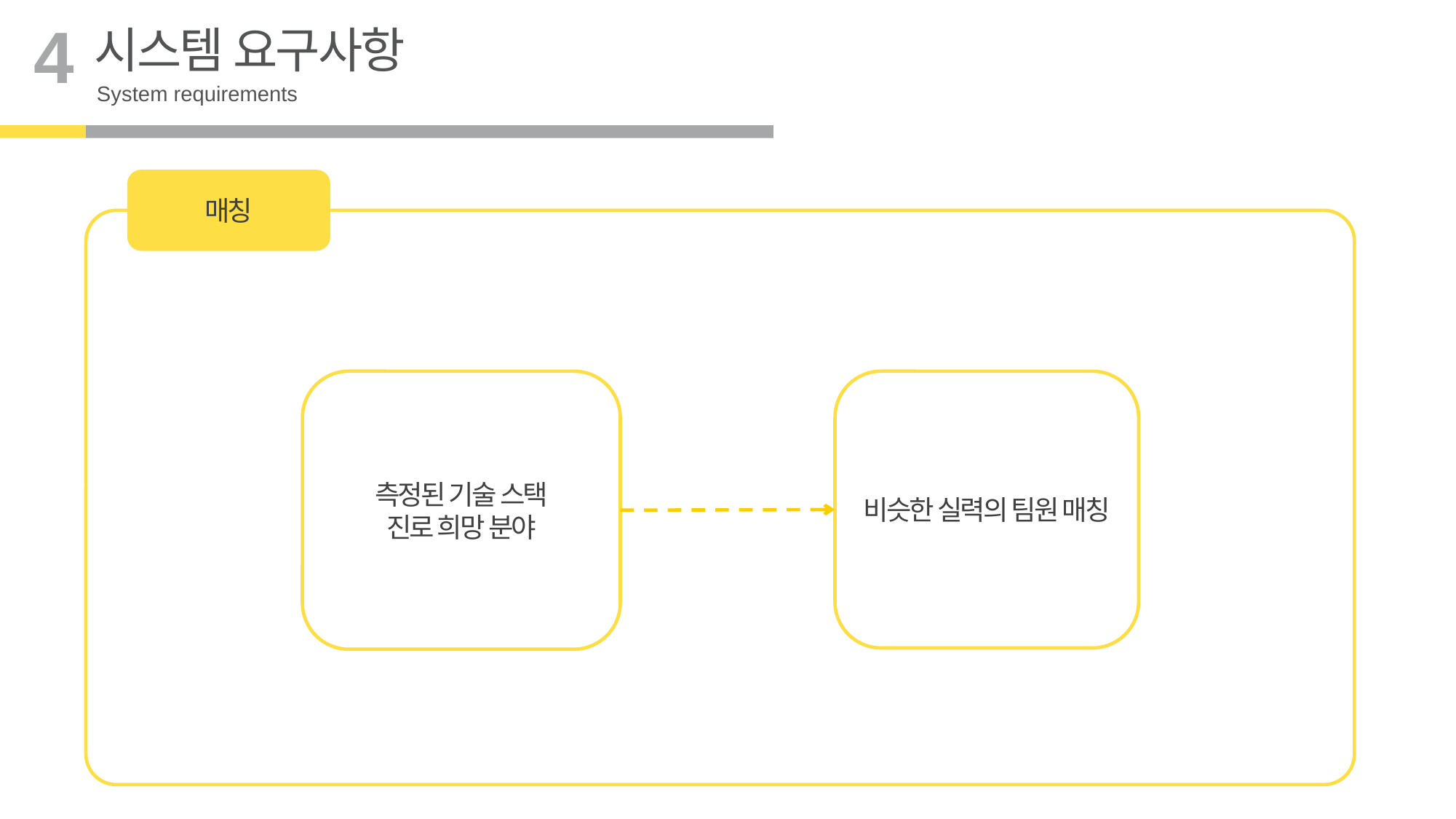

4
시스템 요구사항

System requirements

매칭

측정된 기술 스택
진로 희망 분야
비슷한 실력의 팀원 매칭